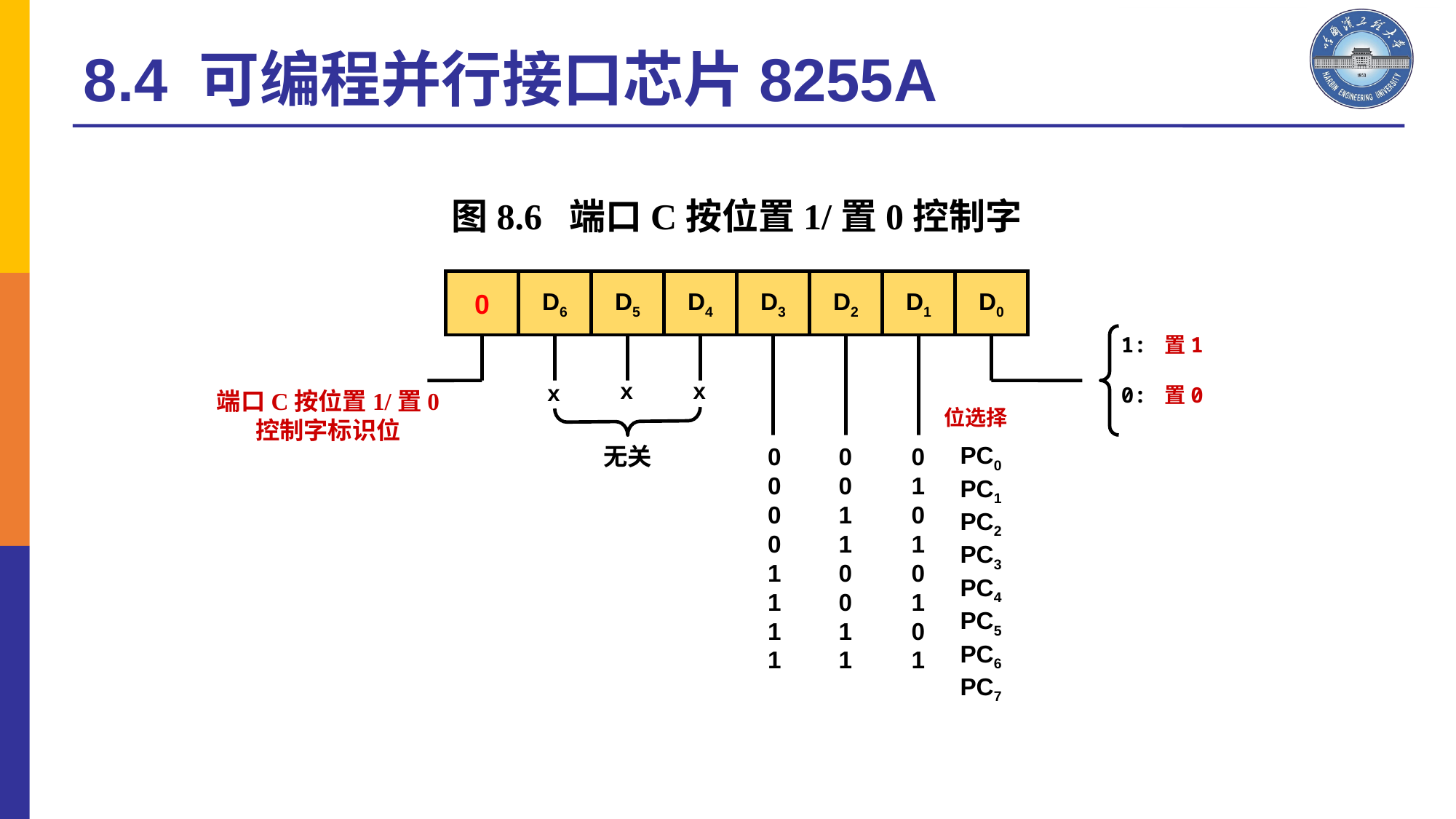

8.4 可编程并行接口芯片8255A
图8.6  端口C按位置1/置0控制字
0
D6
D5
D4
D3
D2
D1
D0
  1: 置1

  0: 置0

x
x
x
端口C按位置1/置0
控制字标识位

位选择
PC0
PC1
PC2
PC3
PC4
PC5
PC6
PC7
无关
0
0
0
0
1
1
1
1

0
0
1
1
0
0
1
1

0
1
0
1
0
1
0
1